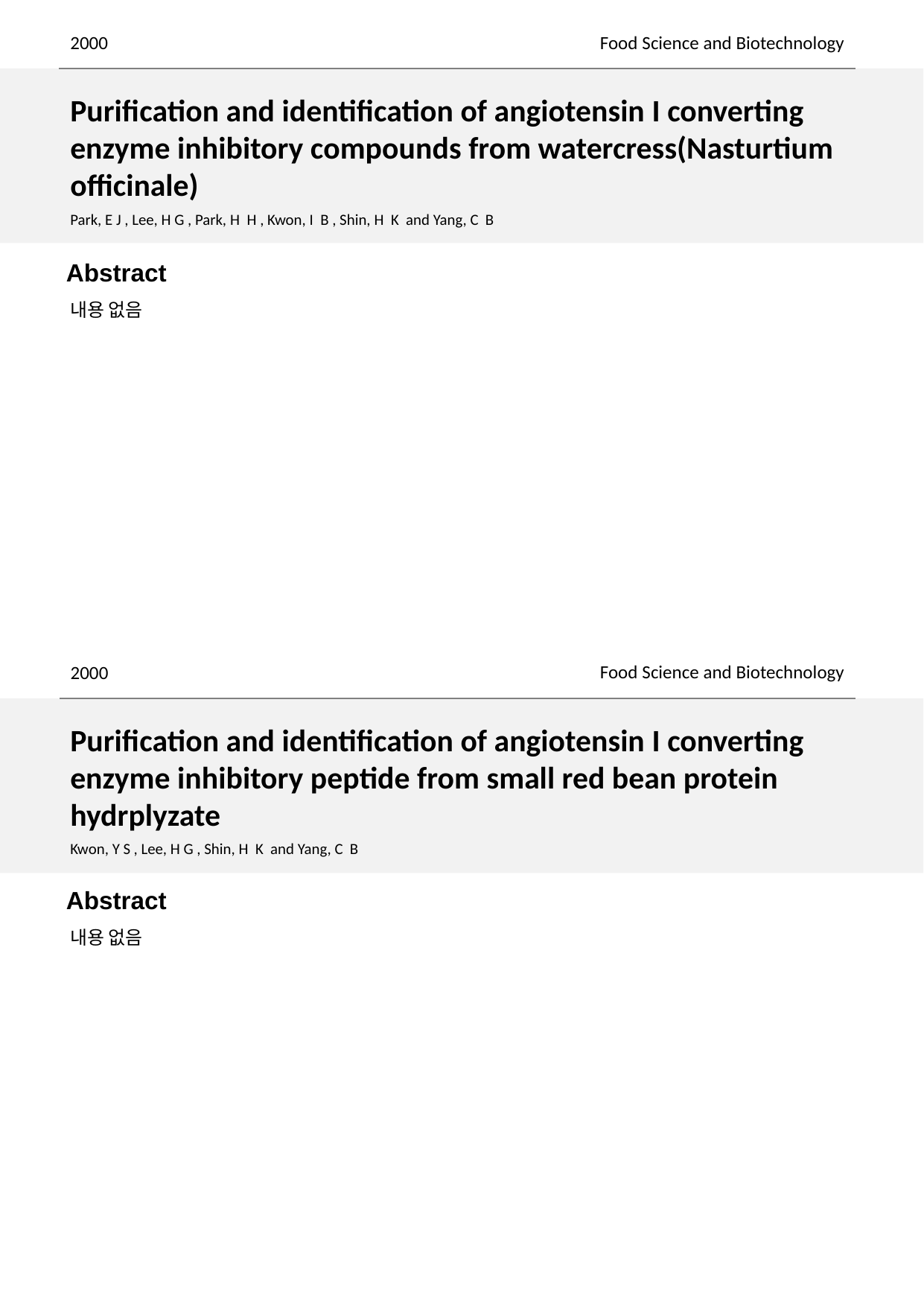

2000
Food Science and Biotechnology
Purification and identification of angiotensin I converting enzyme inhibitory compounds from watercress(Nasturtium officinale)
Park, E J , Lee, H G , Park, H  H , Kwon, I  B , Shin, H  K  and Yang, C  B
내용 없음
Food Science and Biotechnology
2000
Purification and identification of angiotensin I converting enzyme inhibitory peptide from small red bean protein hydrplyzate
Kwon, Y S , Lee, H G , Shin, H  K  and Yang, C  B
내용 없음